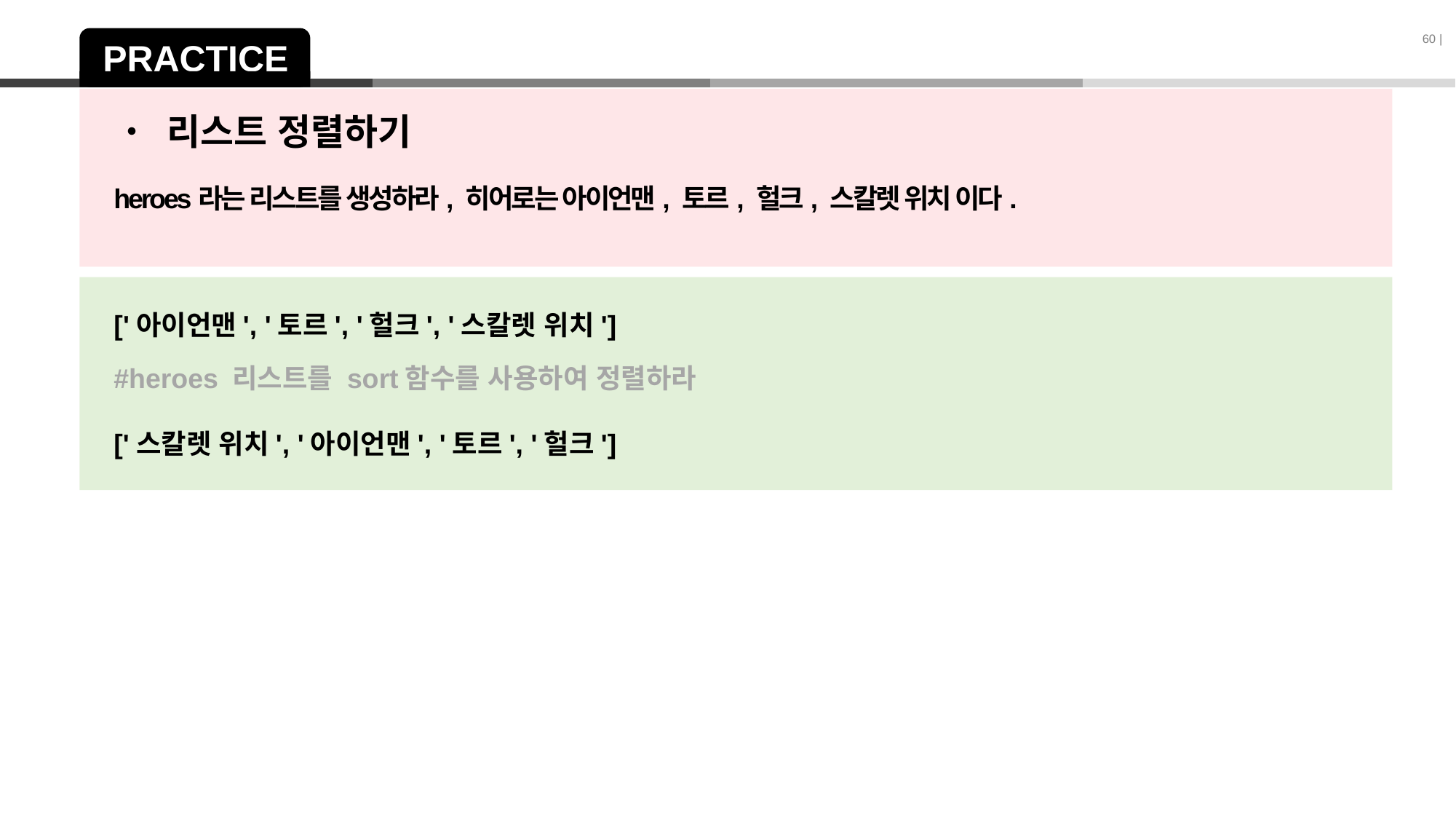

60 |

PRACTICE

• 리스트 정렬하기

heroes라는 리스트를 생성하라, 히어로는 아이언맨, 토르, 헐크, 스칼렛 위치 이다.

['아이언맨', '토르', '헐크', '스칼렛 위치']

#heroes 리스트를 sort함수를 사용하여 정렬하라

['스칼렛 위치', '아이언맨', '토르', '헐크']